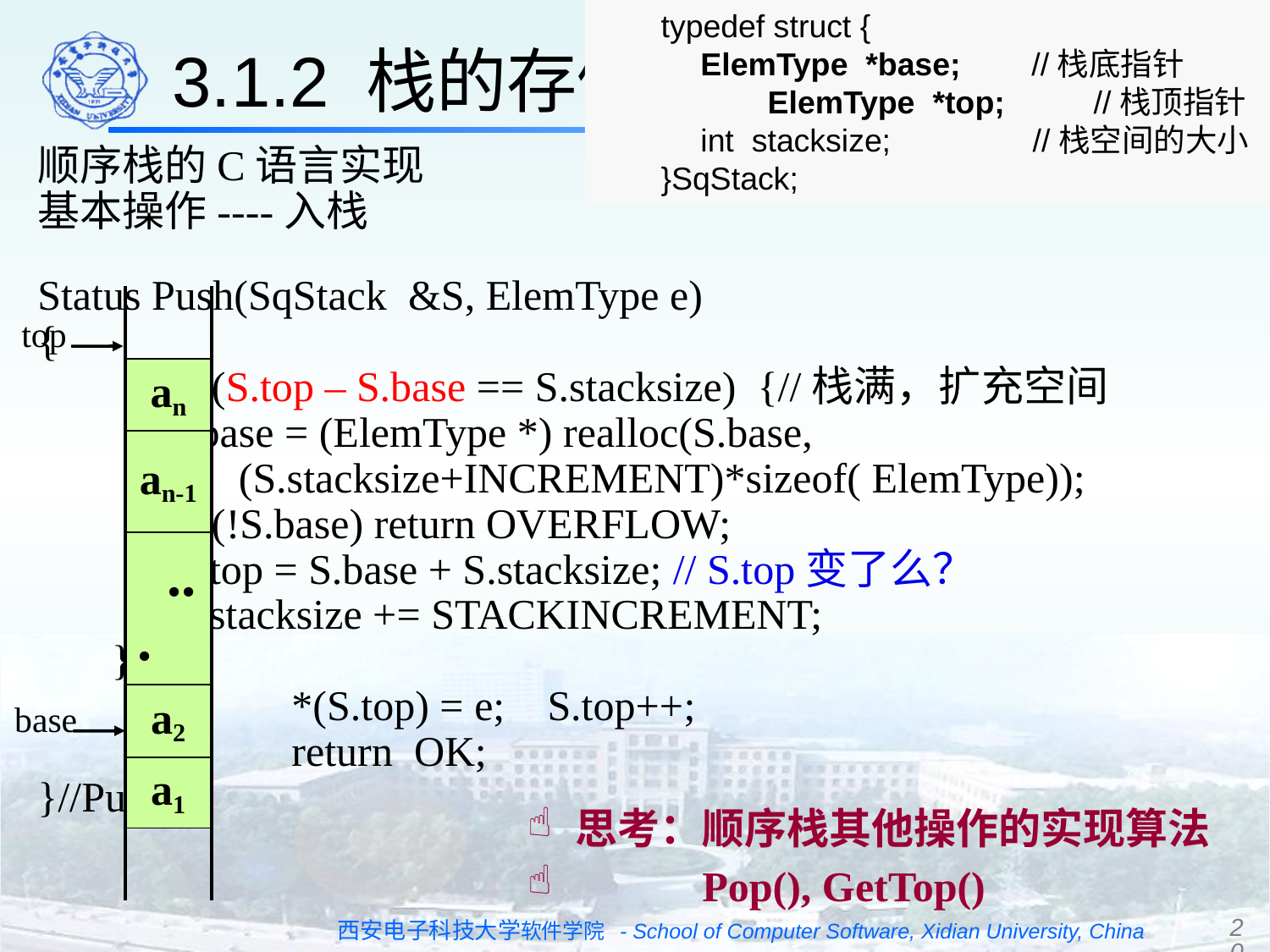

3.1.2 栈的存储结构和实现
typedef struct {
	ElemType  *base;        //栈底指针
            ElemType  *top;          //栈顶指针
	int  stacksize;                //栈空间的大小
}SqStack;
顺序栈的C语言实现
基本操作----入栈

Status Push(SqStack  &S, ElemType e)
{
	 if (S.top – S.base == S.stacksize)  {//栈满，扩充空间
            S.base = (ElemType *) realloc(S.base,
                   (S.stacksize+INCREMENT)*sizeof( ElemType));
             if (!S.base) return OVERFLOW;
             S.top = S.base + S.stacksize; // S.top变了么？
             S.stacksize += STACKINCREMENT;
       }
		*(S.top) = e;    S.top++;
		return  OK;
}//Push
|  |  |
| --- | --- |
|  | an |
|  | an-1 |
|  | ... |
|  | a2 |
|  | a1 |
|  |  |
top

base

思考：顺序栈其他操作的实现算法
            Pop(), GetTop()
20